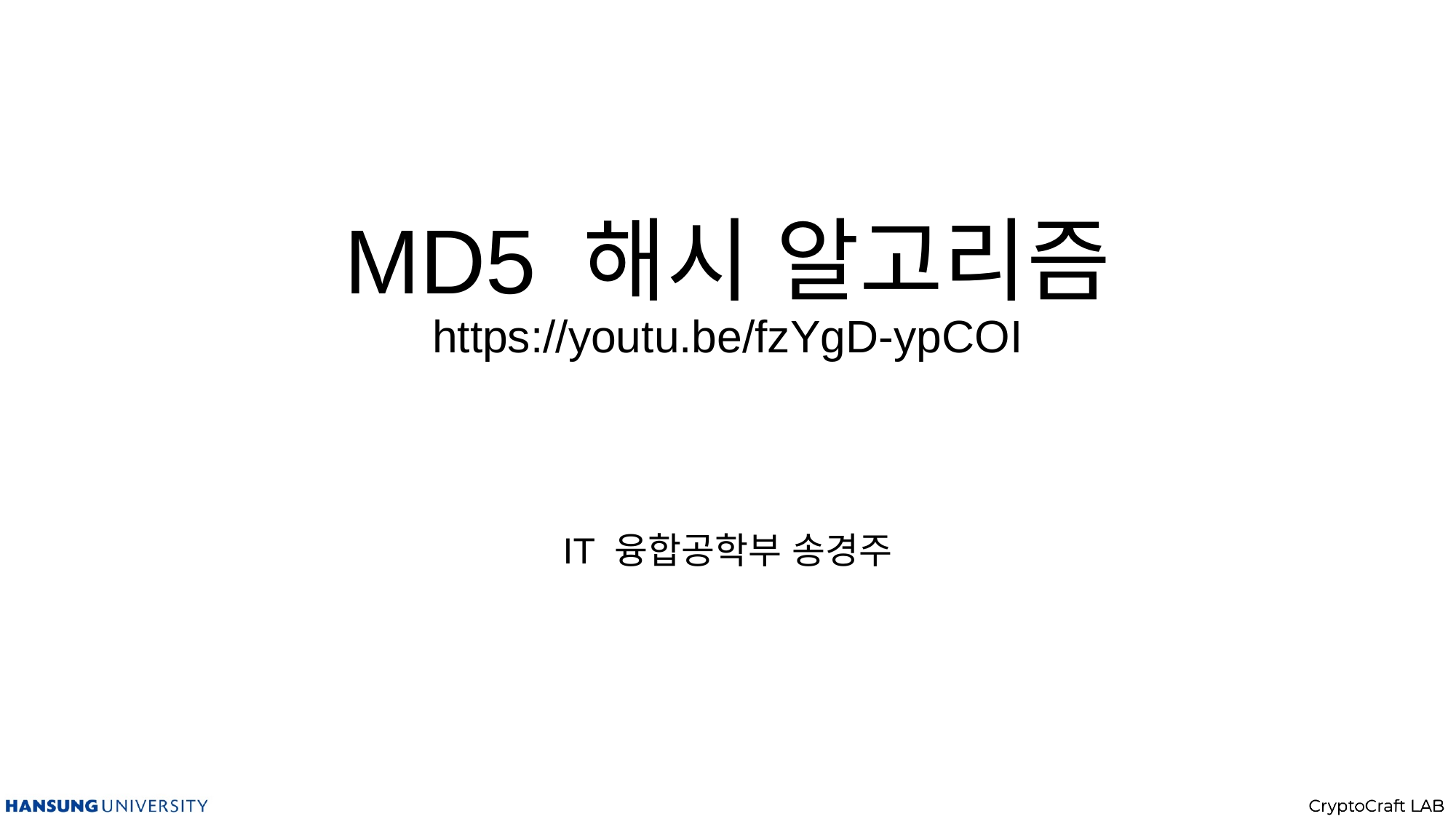

# MD5 해시 알고리즘 https://youtu.be/fzYgD-ypCOI
IT 융합공학부 송경주